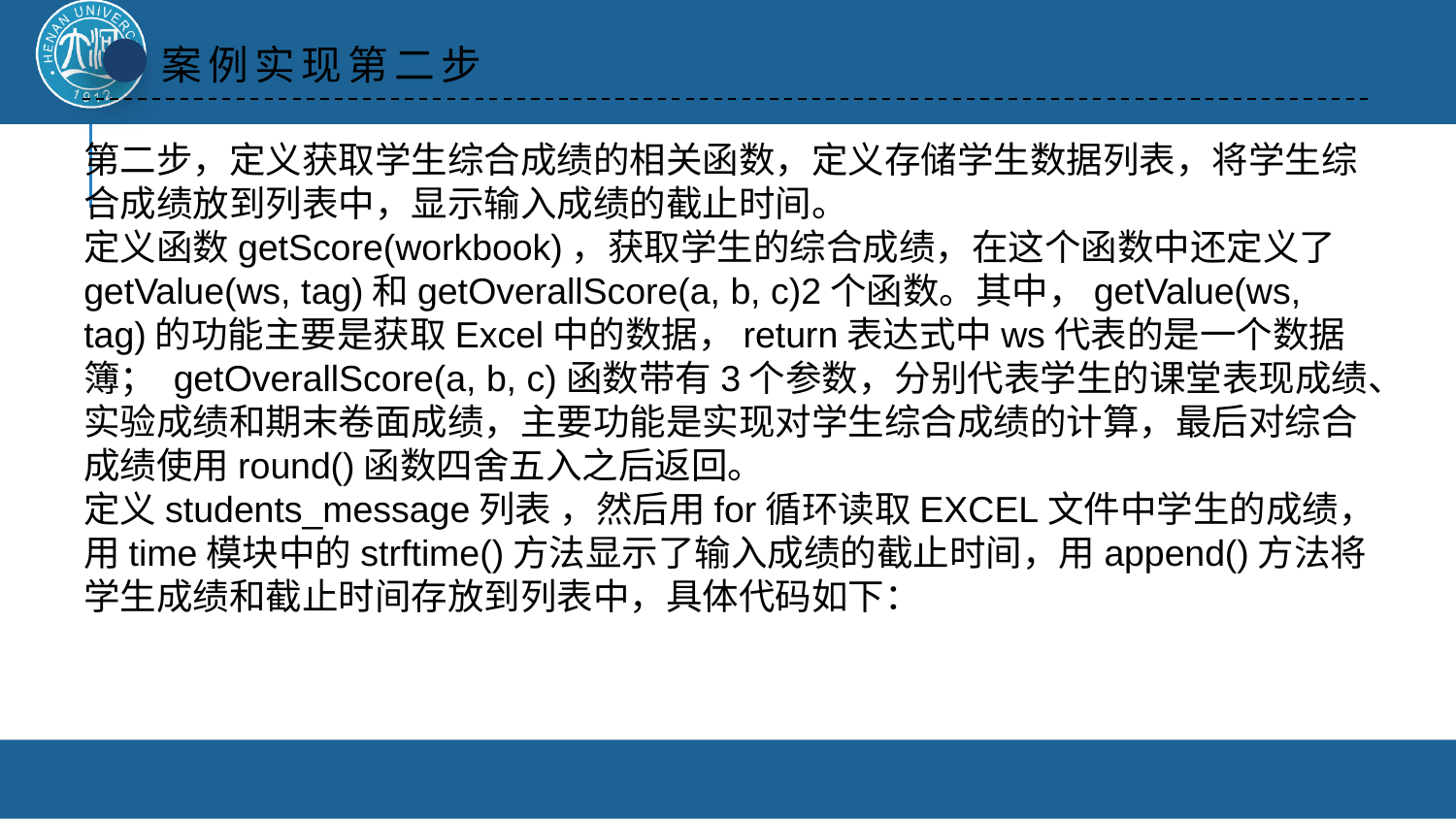

案例实现第二步

第二步，定义获取学生综合成绩的相关函数，定义存储学生数据列表，将学生综合成绩放到列表中，显示输入成绩的截止时间。
定义函数getScore(workbook)，获取学生的综合成绩，在这个函数中还定义了getValue(ws, tag)和getOverallScore(a, b, c)2个函数。其中，getValue(ws, tag)的功能主要是获取Excel中的数据，return表达式中ws代表的是一个数据簿； getOverallScore(a, b, c)函数带有3个参数，分别代表学生的课堂表现成绩、实验成绩和期末卷面成绩，主要功能是实现对学生综合成绩的计算，最后对综合成绩使用round()函数四舍五入之后返回。
定义students_message列表 ，然后用for循环读取EXCEL文件中学生的成绩，用time模块中的strftime()方法显示了输入成绩的截止时间，用append()方法将学生成绩和截止时间存放到列表中，具体代码如下：